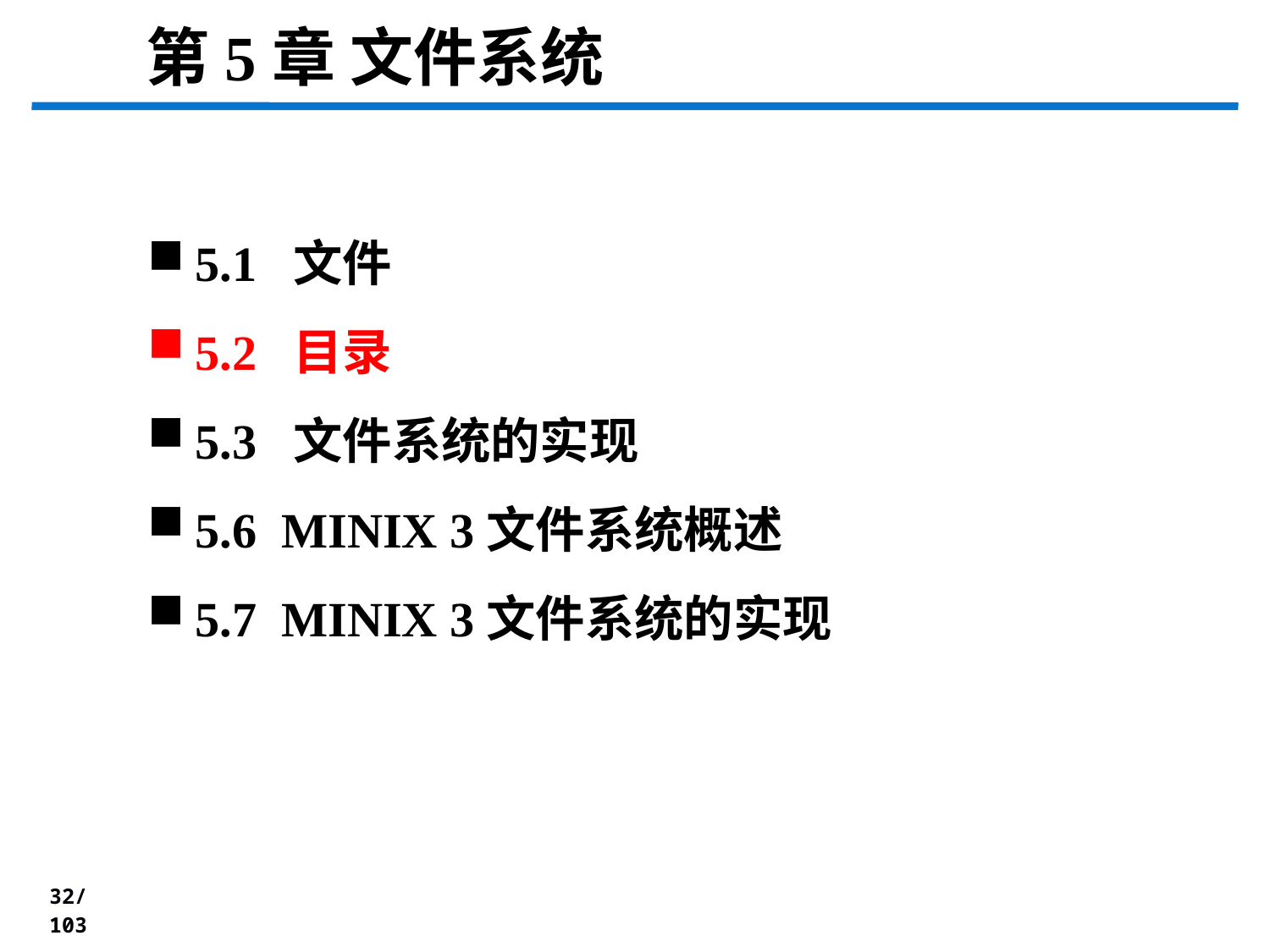

第5章 文件系统
5.1  文件
5.2  目录
5.3  文件系统的实现
5.6  MINIX 3文件系统概述
5.7  MINIX 3文件系统的实现